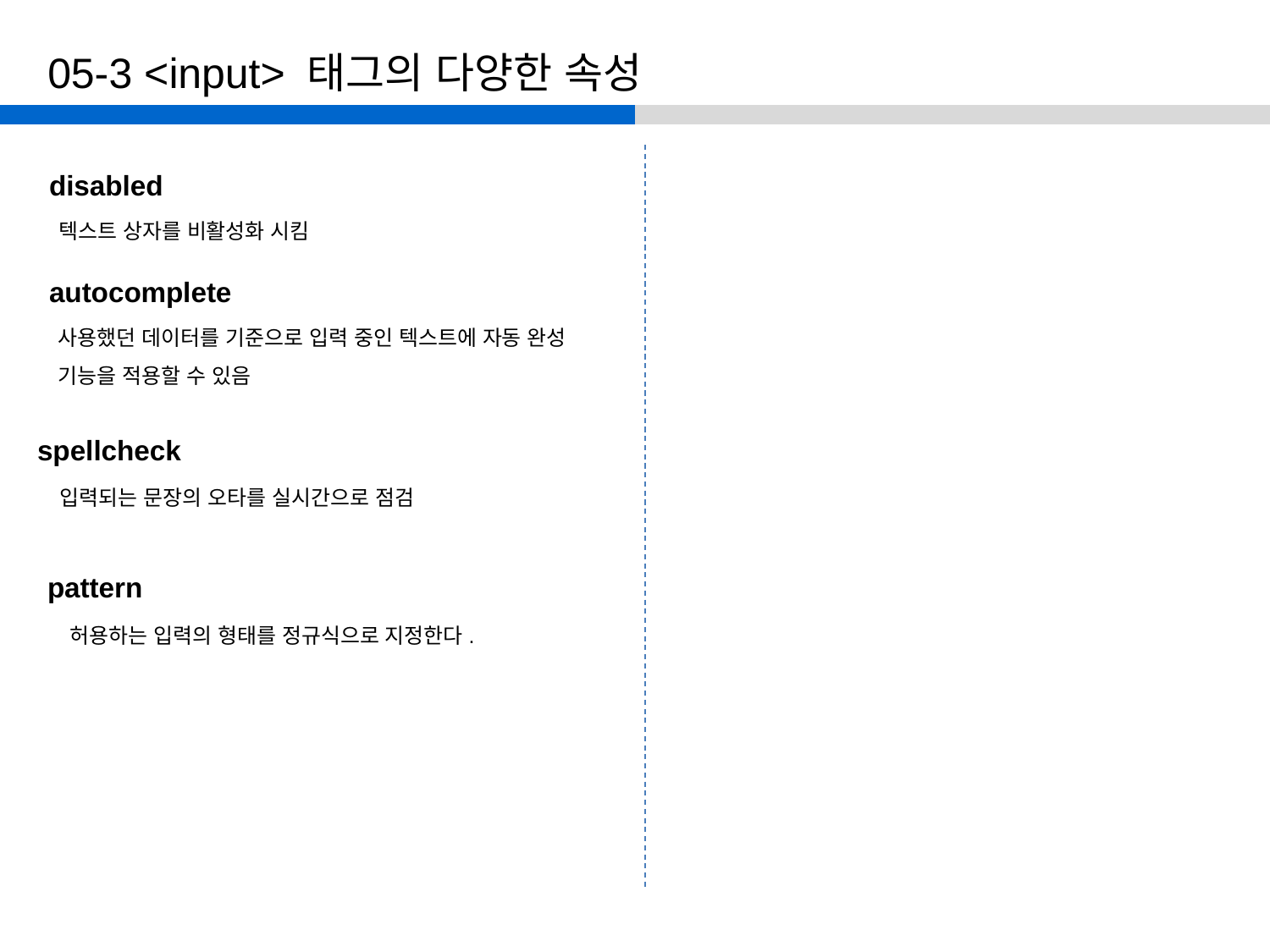

# 05-3 <input> 태그의 다양한 속성
disabled
텍스트 상자를 비활성화 시킴
autocomplete
사용했던 데이터를 기준으로 입력 중인 텍스트에 자동 완성 기능을 적용할 수 있음
spellcheck
입력되는 문장의 오타를 실시간으로 점검
pattern
허용하는 입력의 형태를 정규식으로 지정한다.